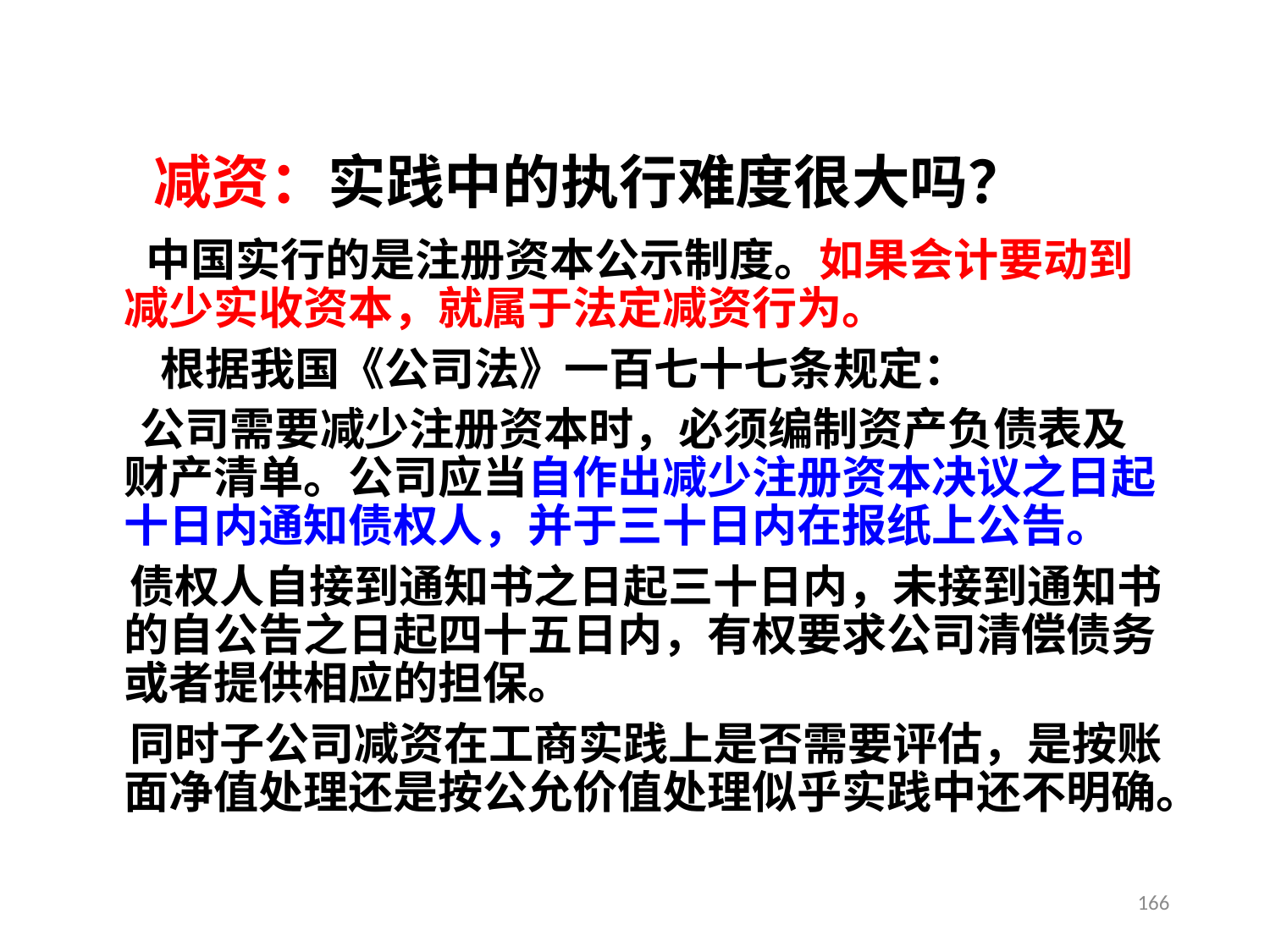

# 减资：实践中的执行难度很大吗？
    中国实行的是注册资本公示制度。如果会计要动到减少实收资本，就属于法定减资行为。
     根据我国《公司法》一百七十七条规定：
   公司需要减少注册资本时，必须编制资产负债表及财产清单。公司应当自作出减少注册资本决议之日起十日内通知债权人，并于三十日内在报纸上公告。
  债权人自接到通知书之日起三十日内，未接到通知书的自公告之日起四十五日内，有权要求公司清偿债务或者提供相应的担保。
  同时子公司减资在工商实践上是否需要评估，是按账面净值处理还是按公允价值处理似乎实践中还不明确。
166